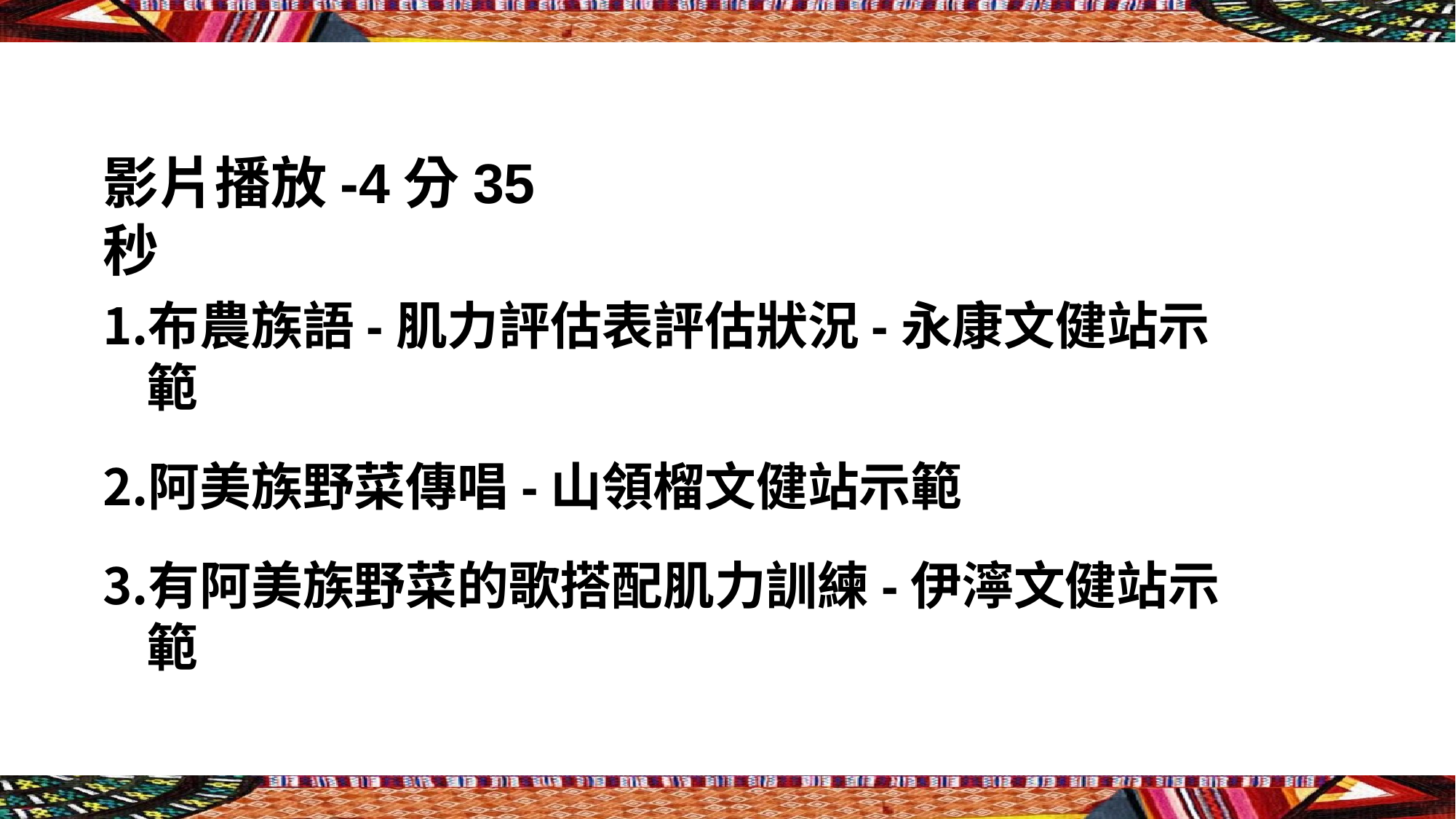

# 影片播放-4分35秒
布農族語-肌力評估表評估狀況-永康文健站示範
阿美族野菜傳唱-山領榴文健站示範
有阿美族野菜的歌搭配肌力訓練-伊濘文健站示範